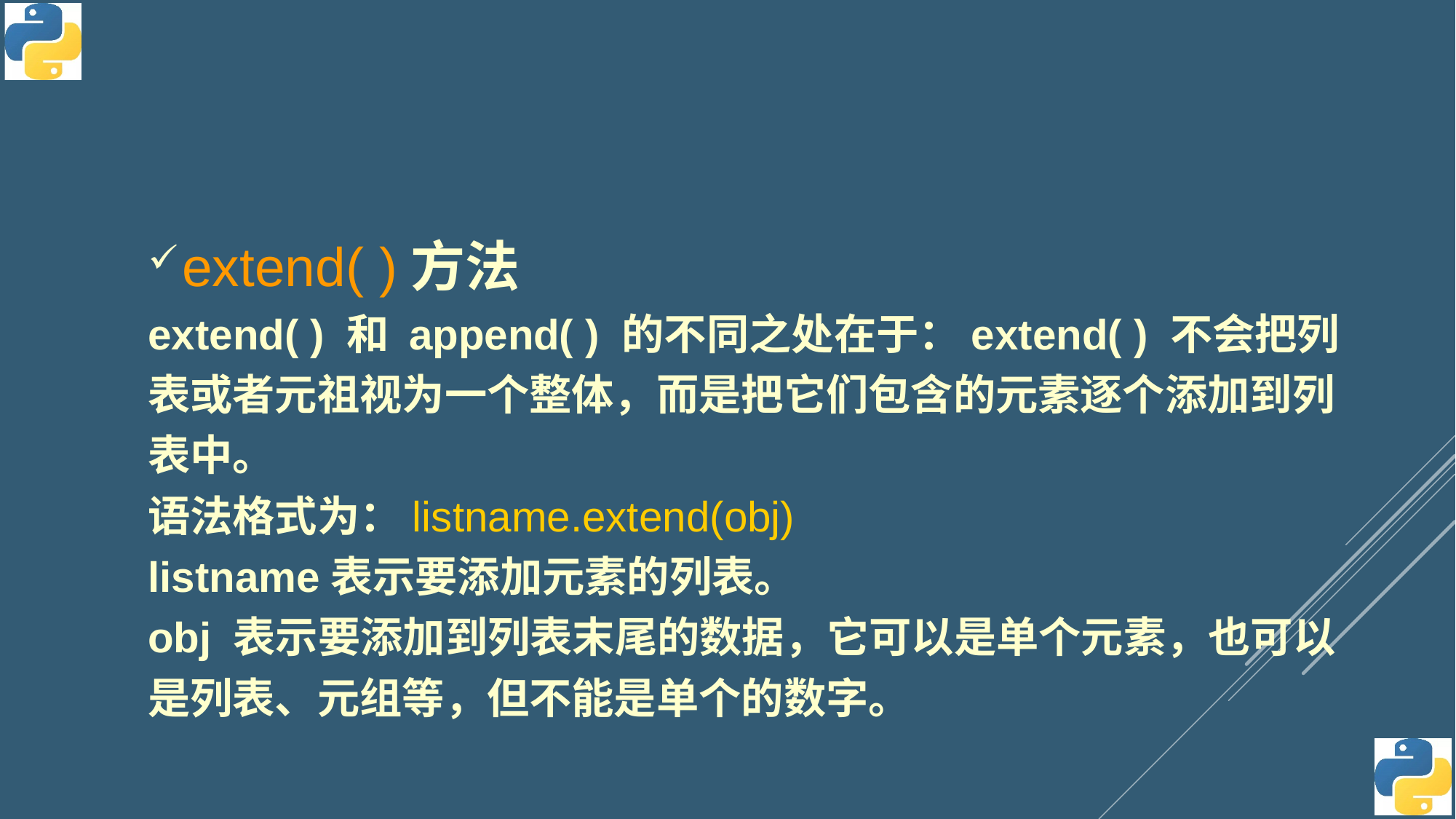

extend( )方法
extend( ) 和 append( ) 的不同之处在于：extend( ) 不会把列表或者元祖视为一个整体，而是把它们包含的元素逐个添加到列表中。
语法格式为：listname.extend(obj)
listname表示要添加元素的列表。
obj 表示要添加到列表末尾的数据，它可以是单个元素，也可以是列表、元组等，但不能是单个的数字。